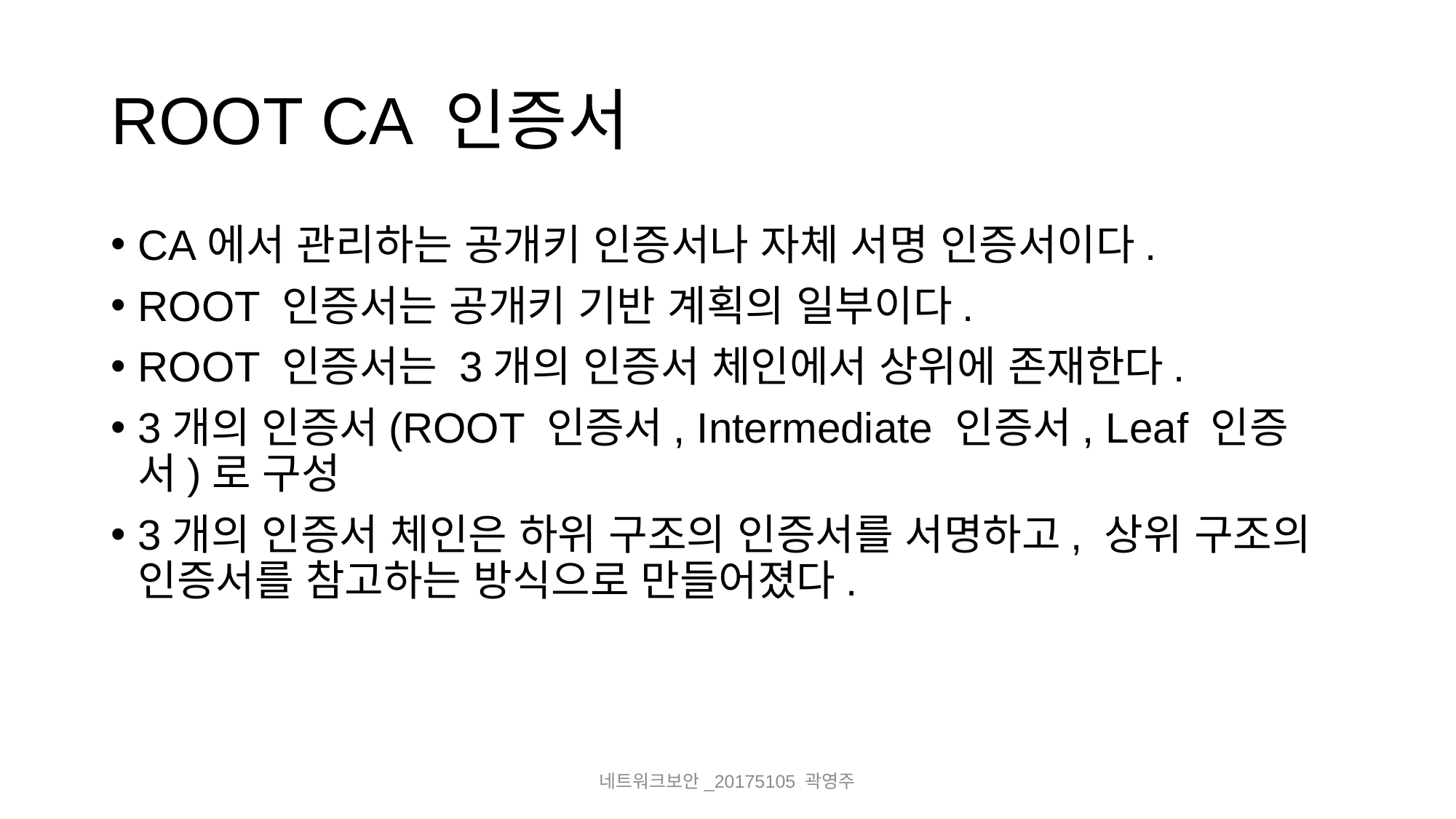

# ROOT CA 인증서
CA에서 관리하는 공개키 인증서나 자체 서명 인증서이다.
ROOT 인증서는 공개키 기반 계획의 일부이다.
ROOT 인증서는 3개의 인증서 체인에서 상위에 존재한다.
3개의 인증서(ROOT 인증서, Intermediate 인증서, Leaf 인증서)로 구성
3개의 인증서 체인은 하위 구조의 인증서를 서명하고, 상위 구조의 인증서를 참고하는 방식으로 만들어졌다.
네트워크보안_20175105 곽영주